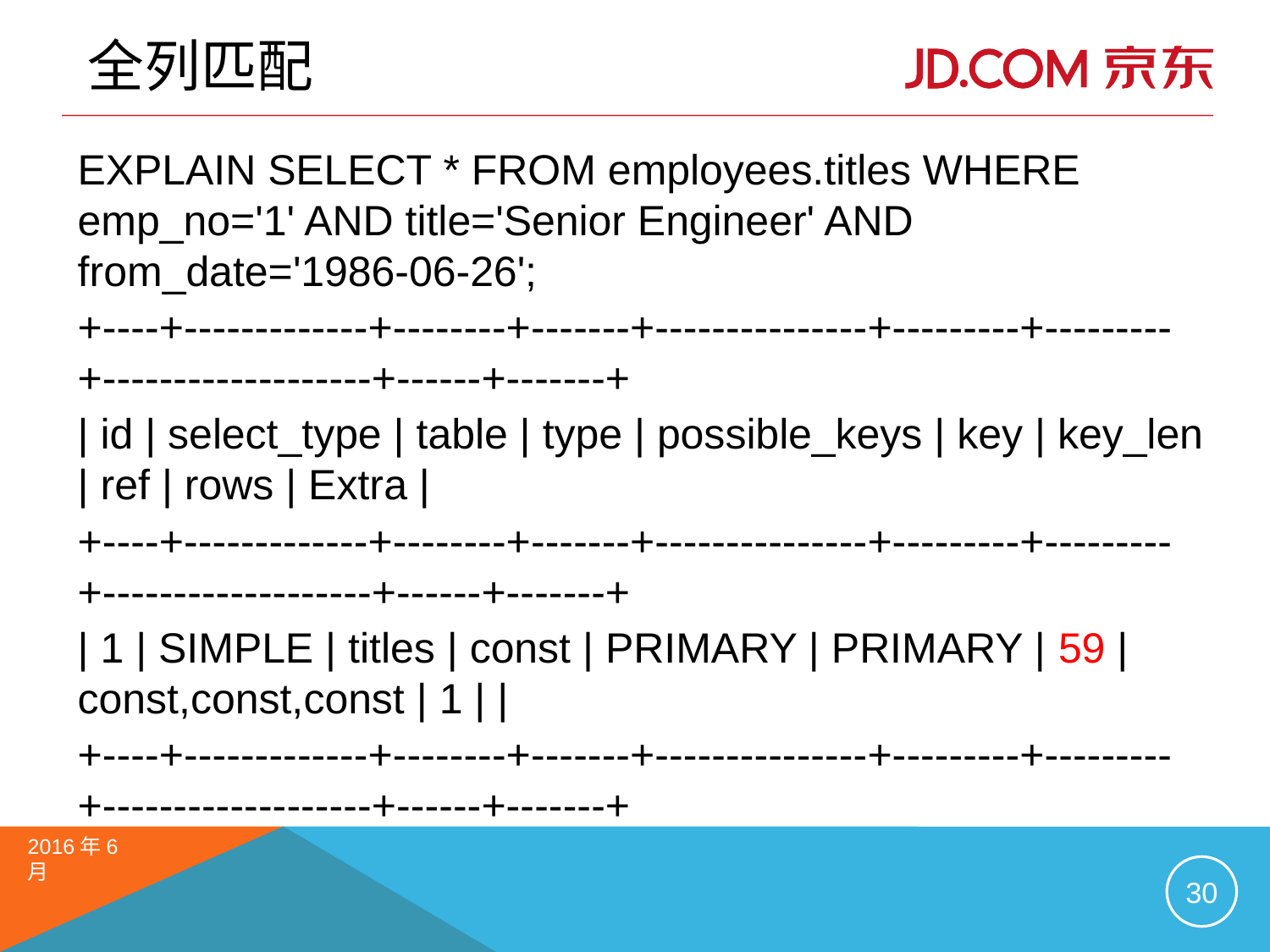

# 全列匹配
EXPLAIN SELECT * FROM employees.titles WHERE emp_no='1' AND title='Senior Engineer' AND from_date='1986-06-26';
+----+-------------+--------+-------+---------------+---------+---------+-------------------+------+-------+
| id | select_type | table | type | possible_keys | key | key_len | ref | rows | Extra |
+----+-------------+--------+-------+---------------+---------+---------+-------------------+------+-------+
| 1 | SIMPLE | titles | const | PRIMARY | PRIMARY | 59 | const,const,const | 1 | |
+----+-------------+--------+-------+---------------+---------+---------+-------------------+------+-------+

2016年6月
30